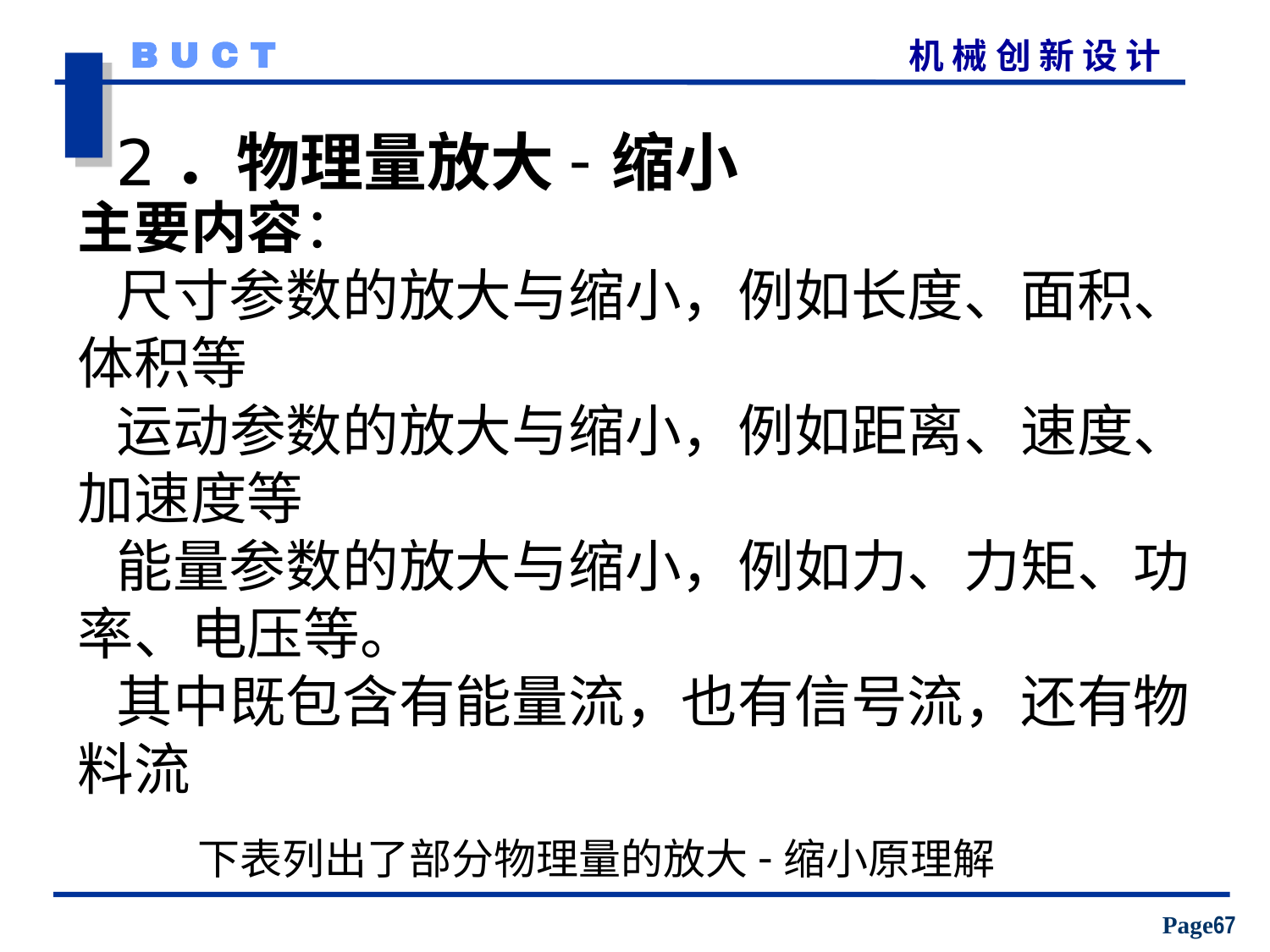

2．物理量放大-缩小
主要内容：
  尺寸参数的放大与缩小，例如长度、面积、体积等
  运动参数的放大与缩小，例如距离、速度、加速度等
  能量参数的放大与缩小，例如力、力矩、功率、电压等。
  其中既包含有能量流，也有信号流，还有物料流
下表列出了部分物理量的放大-缩小原理解
Page67